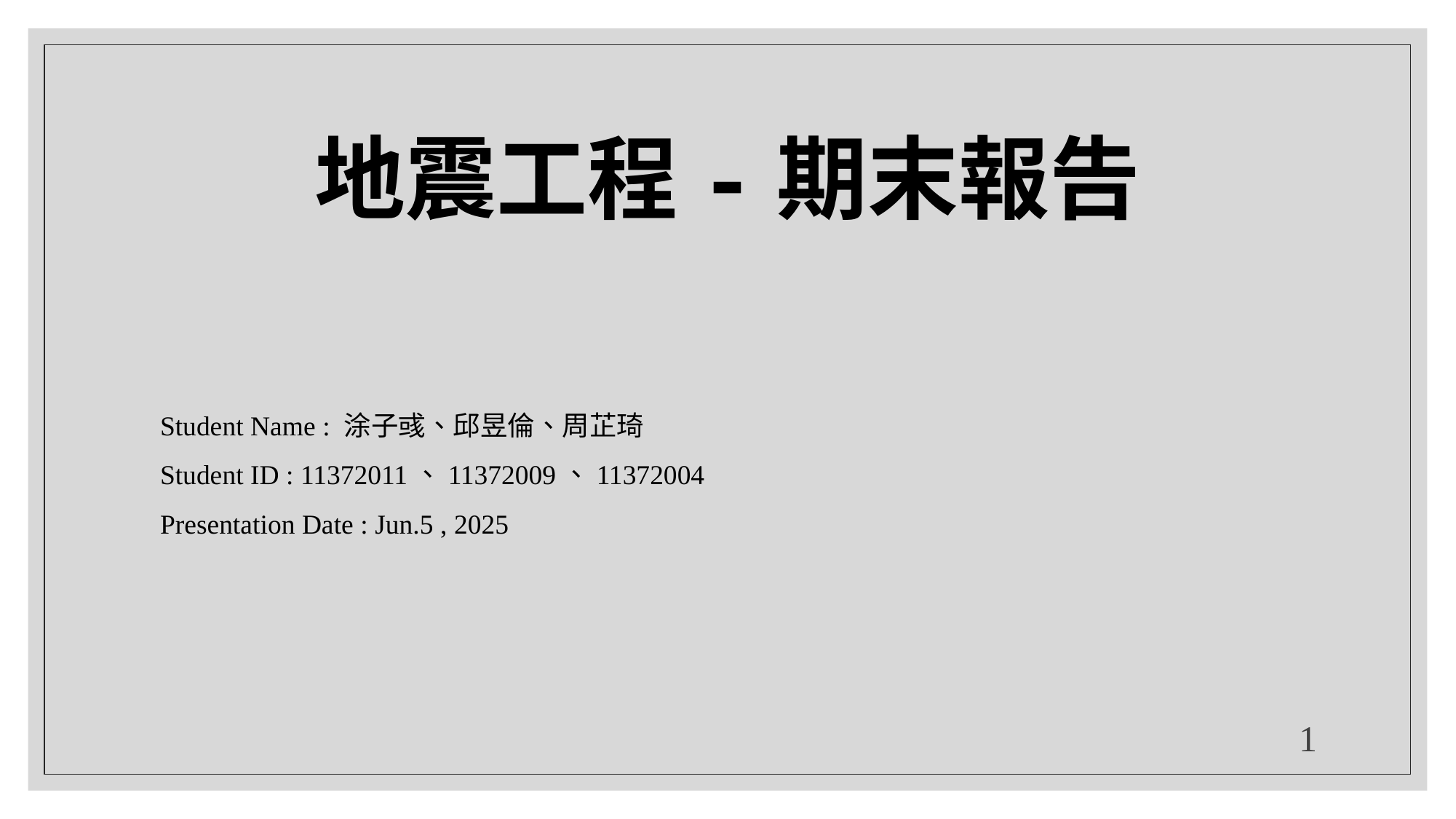

地震工程-期末報告
Student Name : 涂子彧、邱昱倫、周芷琦
Student ID : 11372011、11372009、11372004
Presentation Date : Jun.5 , 2025
1